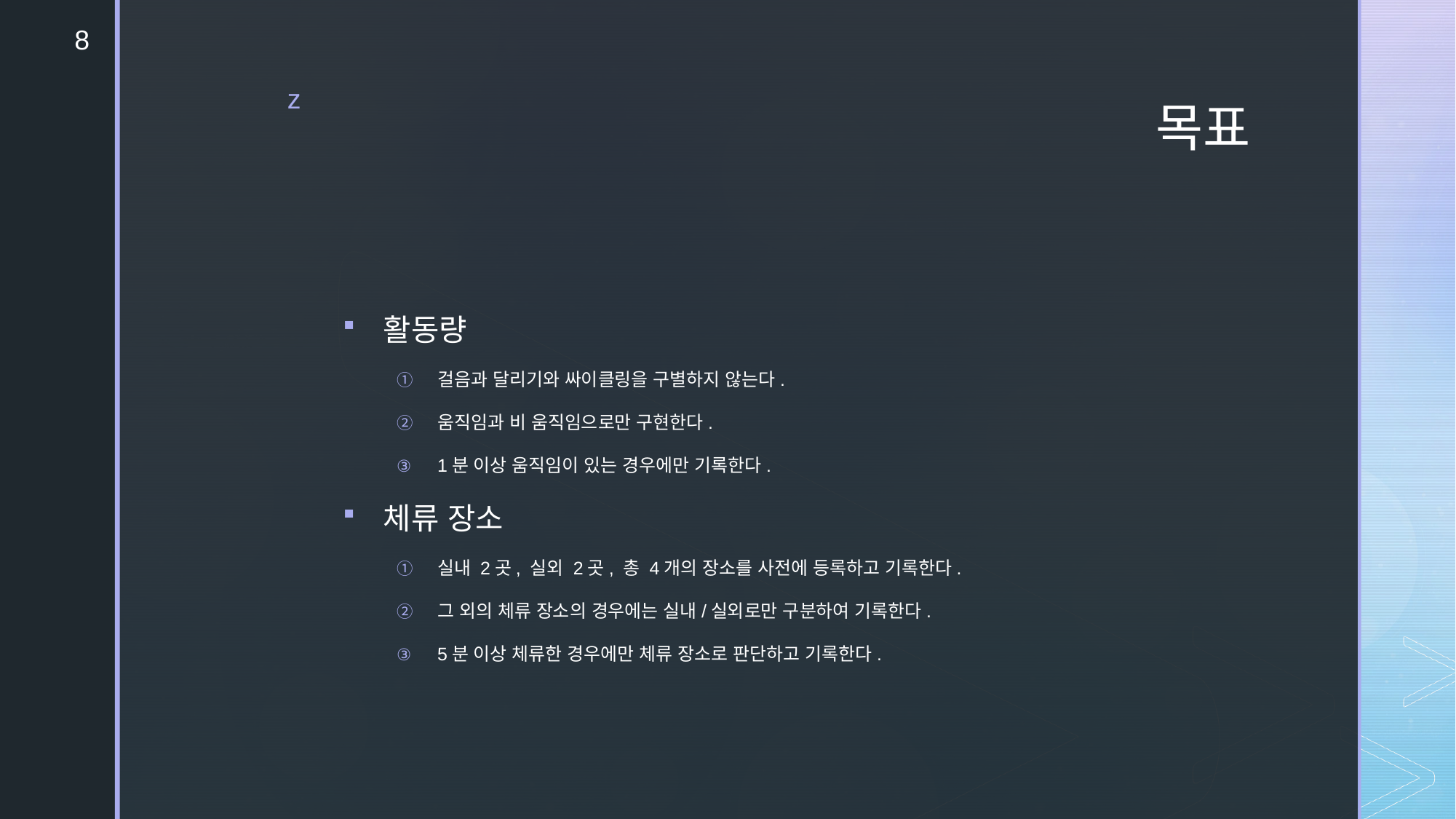

8
# 목표
활동량
걸음과 달리기와 싸이클링을 구별하지 않는다.
움직임과 비 움직임으로만 구현한다.
1분 이상 움직임이 있는 경우에만 기록한다.
체류 장소
실내 2곳, 실외 2곳, 총 4개의 장소를 사전에 등록하고 기록한다.
그 외의 체류 장소의 경우에는 실내/실외로만 구분하여 기록한다.
5분 이상 체류한 경우에만 체류 장소로 판단하고 기록한다.